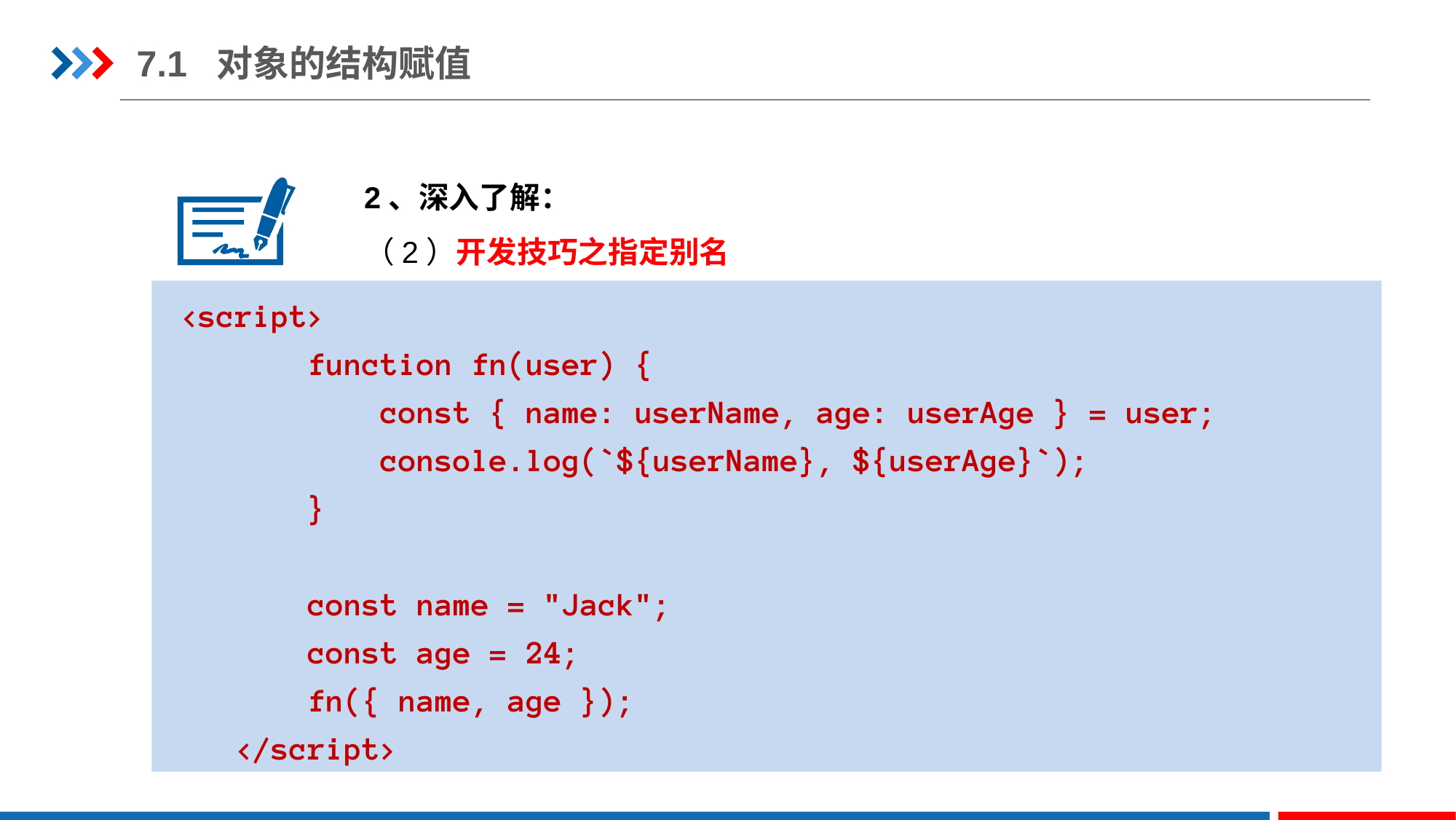

7.1  对象的结构赋值
2、深入了解：
（2）开发技巧之指定别名

 <script>
        function fn(user) {
            const { name: userName, age: userAge } = user;
            console.log(`${userName}, ${userAge}`);
        }

        const name = "Jack";
        const age = 24;
        fn({ name, age });
    </script>